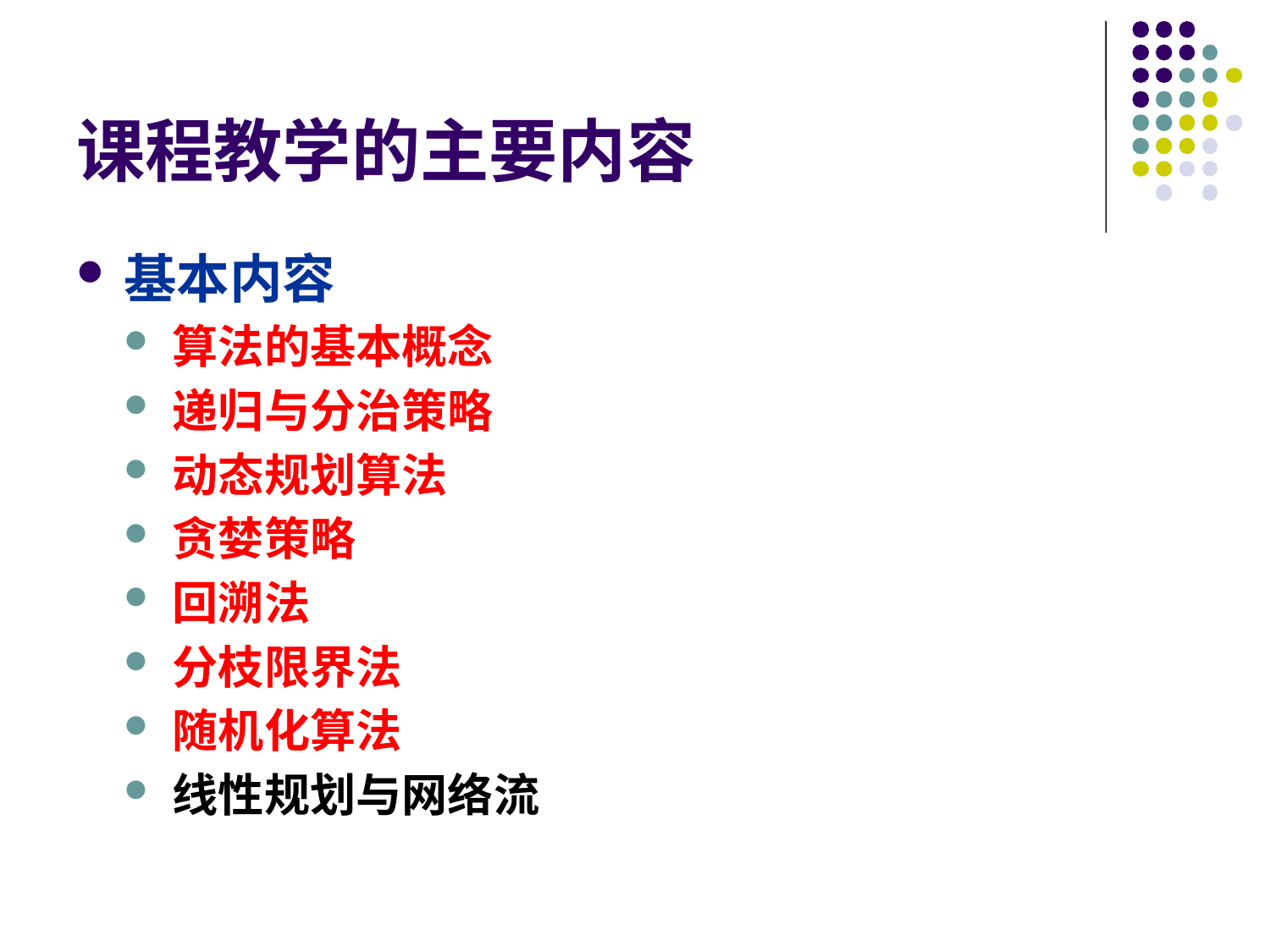

# 课程教学的主要内容
基本内容
算法的基本概念
递归与分治策略
动态规划算法
贪婪策略
回溯法
分枝限界法
随机化算法
线性规划与网络流